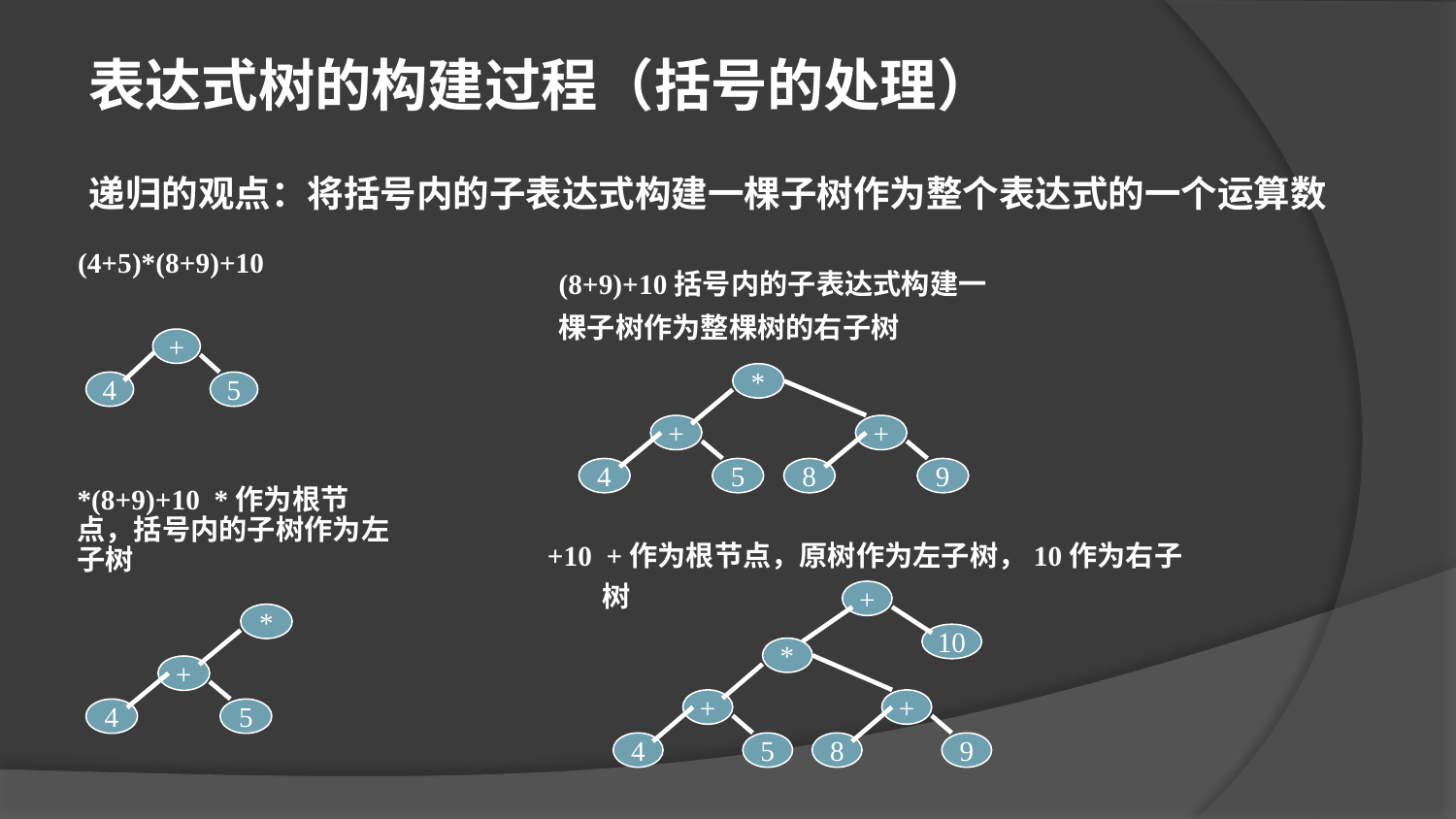

表达式树的构建过程（括号的处理）
递归的观点：将括号内的子表达式构建一棵子树作为整个表达式的一个运算数
(4+5)*(8+9)+10
(8+9)+10括号内的子表达式构建一棵子树作为整棵树的右子树
+

4
5
*

+
+

4
5
8
9
*(8+9)+10  *作为根节点，括号内的子树作为左子树
+10  +作为根节点，原树作为左子树，10作为右子树
+

10
*

+
+

4
5
8
9
*

+

4
5
*9+8   创建根*，原树作为左子树
+

*
*

*
3
4

7
5